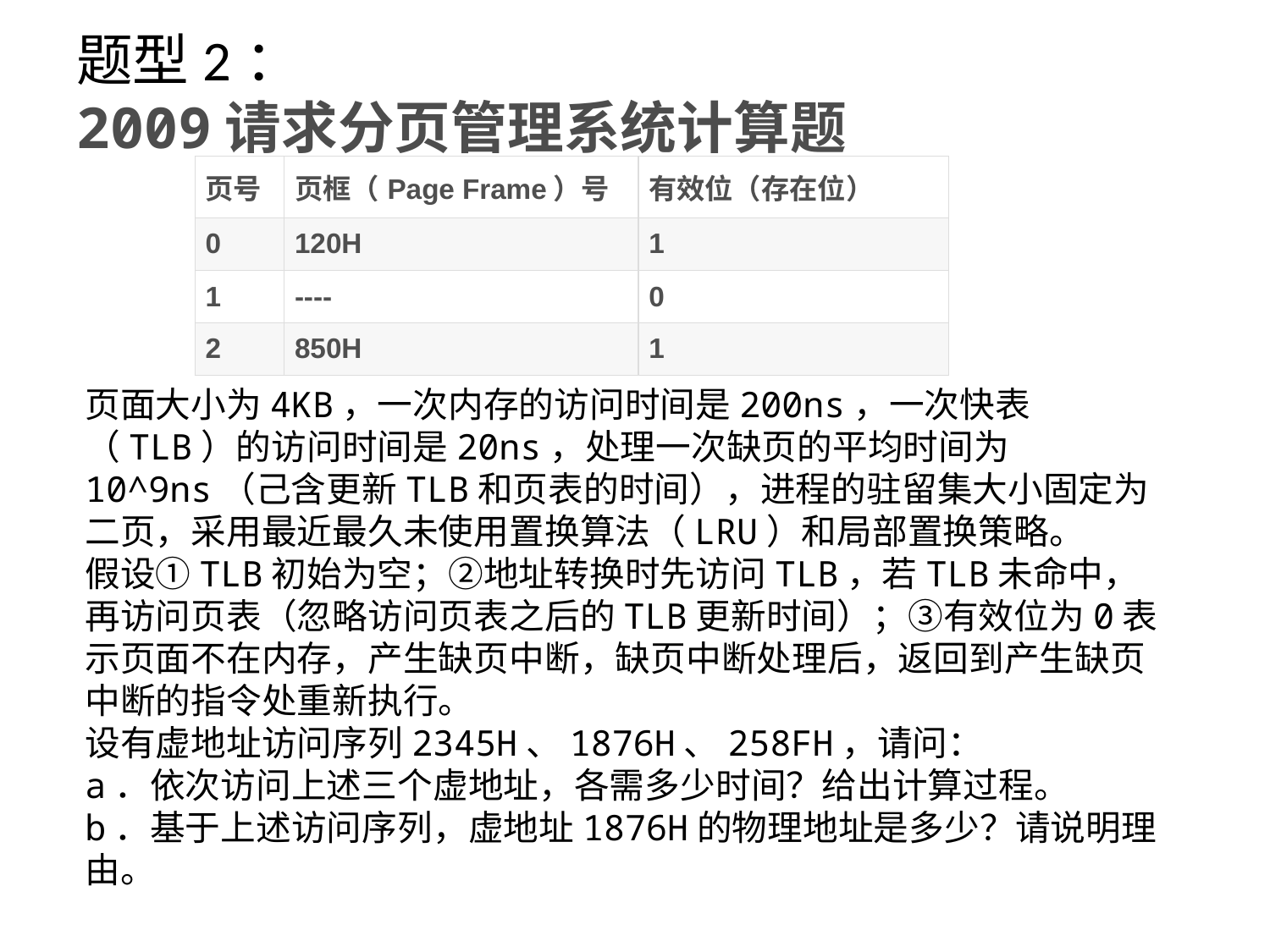

# 题型2： 2009请求分页管理系统计算题
| 页号 | 页框（Page Frame）号 | 有效位（存在位） |
| --- | --- | --- |
| 0 | 120H | 1 |
| 1 | ---- | 0 |
| 2 | 850H | 1 |

页面大小为4KB，一次内存的访问时间是200ns，一次快表（TLB）的访问时间是20ns，处理一次缺页的平均时间为10^9ns（己含更新TLB和页表的时间），进程的驻留集大小固定为二页，采用最近最久未使用置换算法（LRU）和局部置换策略。
假设①TLB初始为空；②地址转换时先访问TLB，若TLB未命中，再访问页表（忽略访问页表之后的TLB更新时间）；③有效位为0表示页面不在内存，产生缺页中断，缺页中断处理后，返回到产生缺页中断的指令处重新执行。
设有虚地址访问序列2345H、1876H、258FH，请问：
a．依次访问上述三个虚地址，各需多少时间？给出计算过程。
b．基于上述访问序列，虚地址1876H的物理地址是多少？请说明理由。